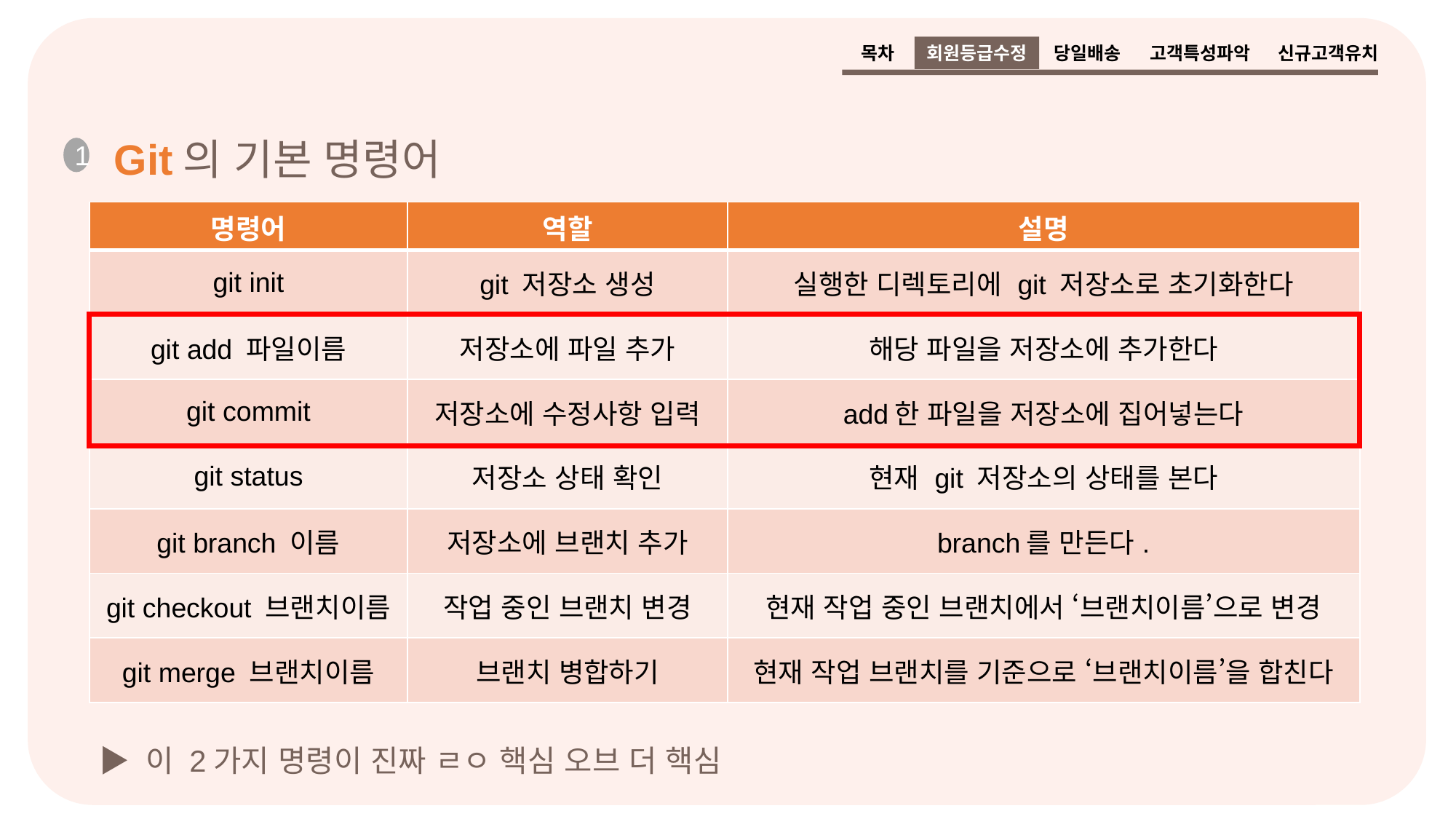

목차
회원등급수정
당일배송
고객특성파악
신규고객유치

Git의 기본 명령어
1
| 명령어 | 역할 | 설명 |
| --- | --- | --- |
| git init | git 저장소 생성 | 실행한 디렉토리에 git 저장소로 초기화한다 |
| git add 파일이름 | 저장소에 파일 추가 | 해당 파일을 저장소에 추가한다 |
| git commit | 저장소에 수정사항 입력 | add한 파일을 저장소에 집어넣는다 |
| git status | 저장소 상태 확인 | 현재 git 저장소의 상태를 본다 |
| git branch 이름 | 저장소에 브랜치 추가 | branch를 만든다. |
| git checkout 브랜치이름 | 작업 중인 브랜치 변경 | 현재 작업 중인 브랜치에서 ‘브랜치이름’으로 변경 |
| git merge 브랜치이름 | 브랜치 병합하기 | 현재 작업 브랜치를 기준으로 ‘브랜치이름’을 합친다 |

▶ 이 2가지 명령이 진짜 ㄹㅇ 핵심 오브 더 핵심